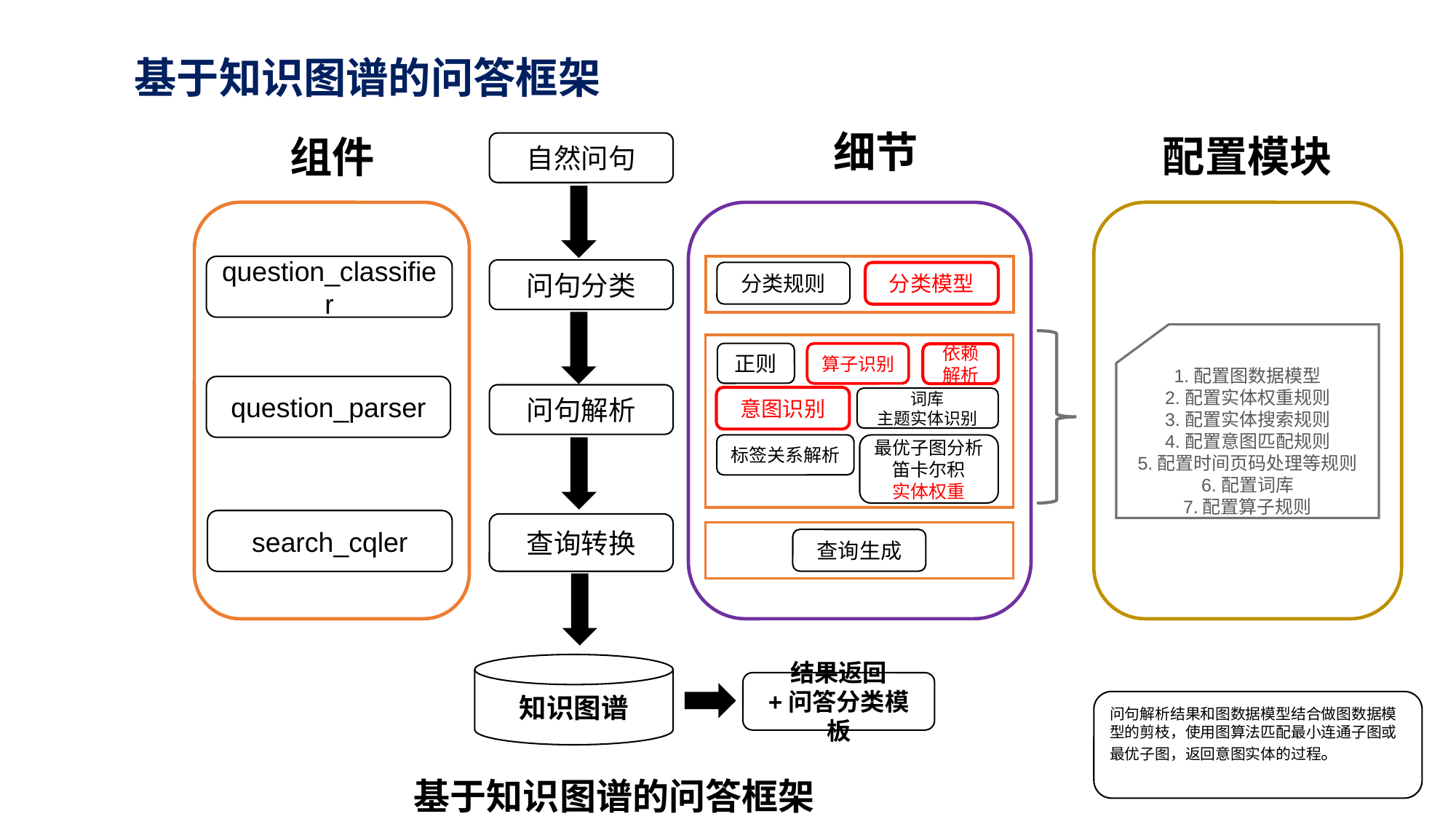

# 基于知识图谱的问答框架
细节
配置模块
组件
自然问句

question_classifier

问句分类
分类规则
分类模型

1.配置图数据模型
2.配置实体权重规则
3.配置实体搜索规则
4.配置意图匹配规则
5.配置时间页码处理等规则
6.配置词库
7.配置算子规则

正则
算子识别
依赖解析
question_parser
问句解析
意图识别
词库
主题实体识别
标签关系解析
最优子图分析
笛卡尔积
实体权重

search_cqler
查询转换

查询生成

知识图谱
结果返回
+问答分类模板

问句解析结果和图数据模型结合做图数据模型的剪枝，使用图算法匹配最小连通子图或最优子图，返回意图实体的过程。

基于知识图谱的问答框架